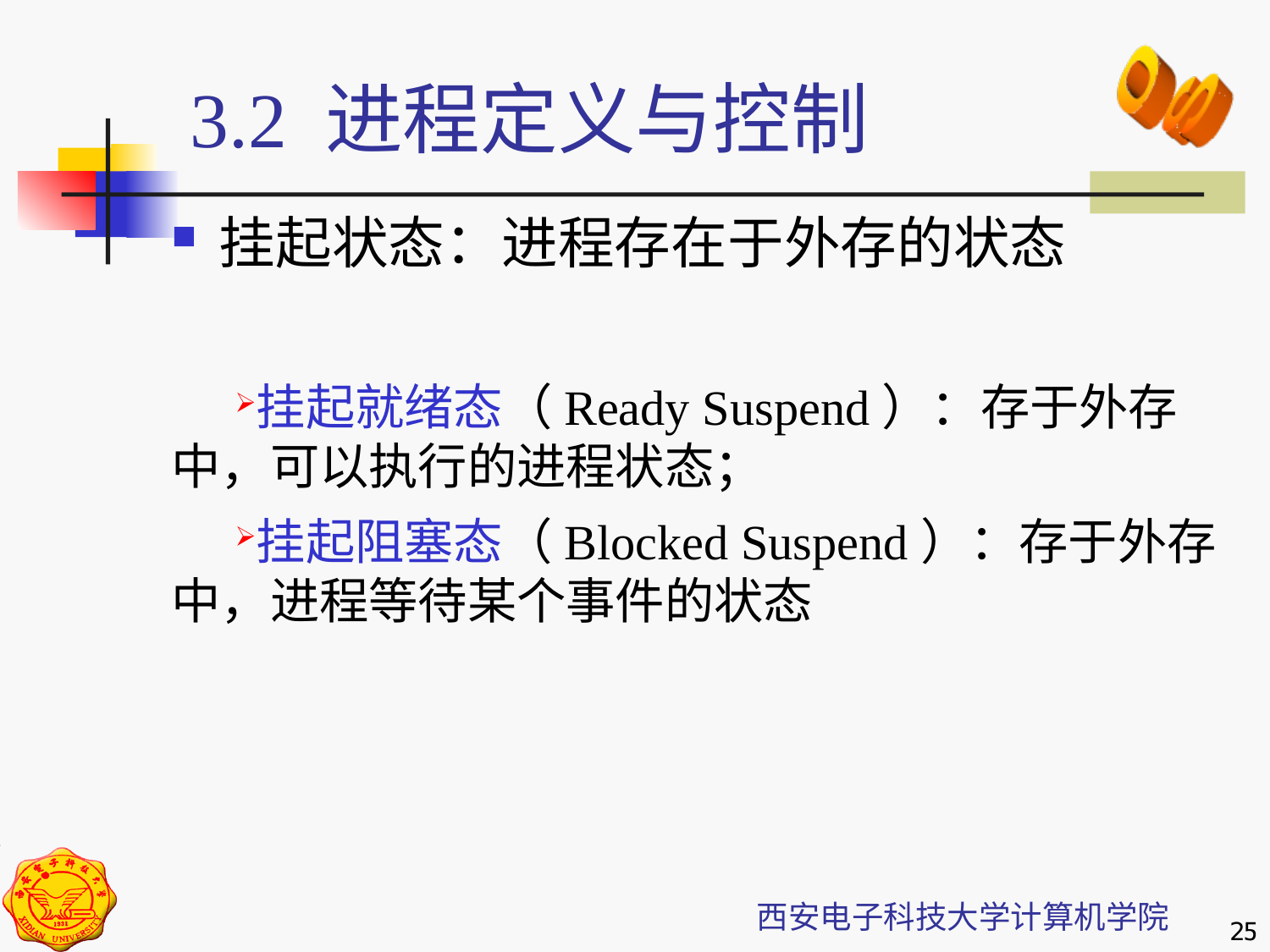

3.2 进程定义与控制
挂起状态：进程存在于外存的状态

挂起就绪态（Ready Suspend）：存于外存中，可以执行的进程状态；
挂起阻塞态（Blocked Suspend）：存于外存中，进程等待某个事件的状态

25